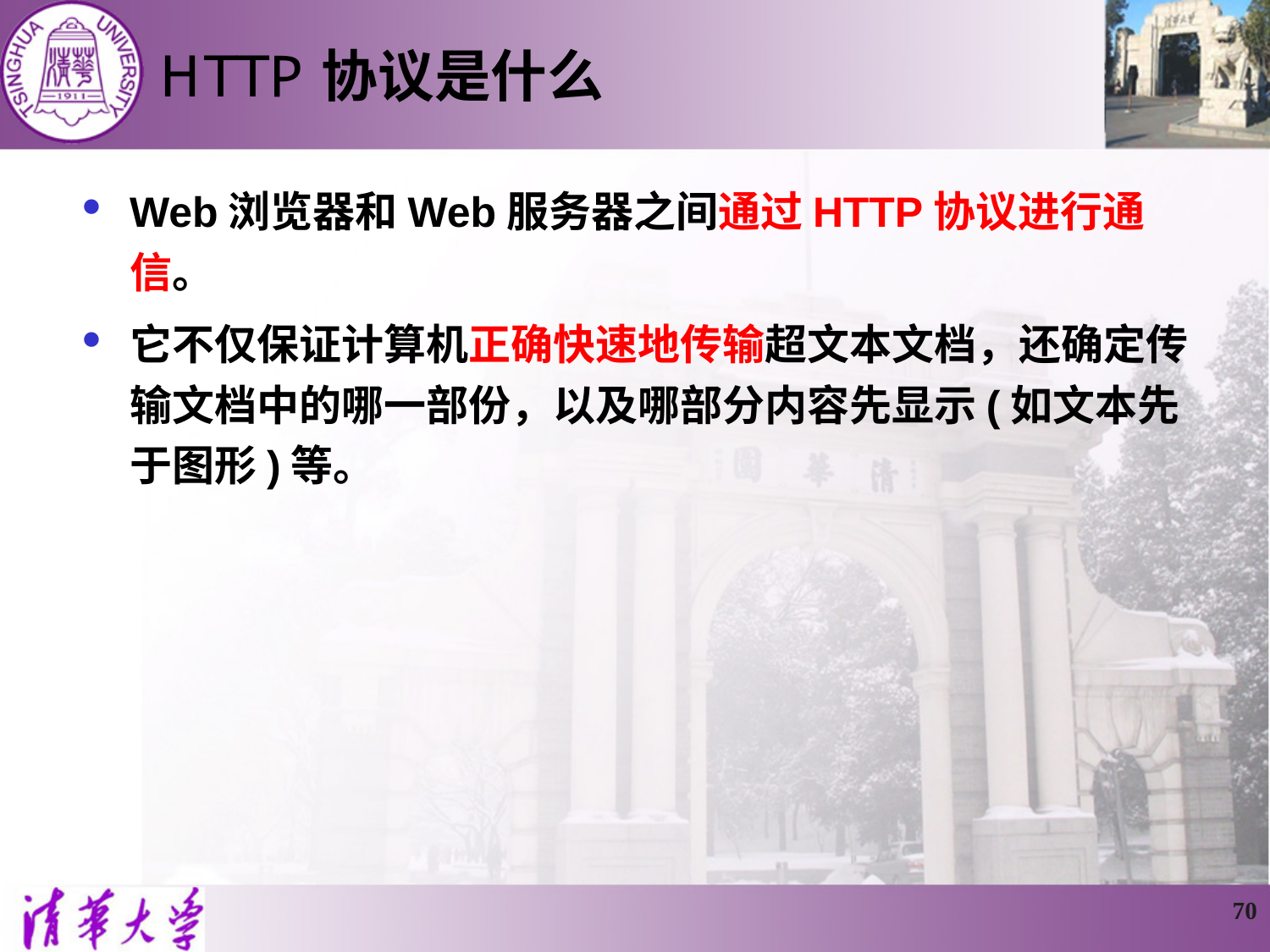

# HTTP协议是什么
Web浏览器和Web服务器之间通过HTTP协议进行通信。
它不仅保证计算机正确快速地传输超文本文档，还确定传输文档中的哪一部份，以及哪部分内容先显示(如文本先于图形)等。
70